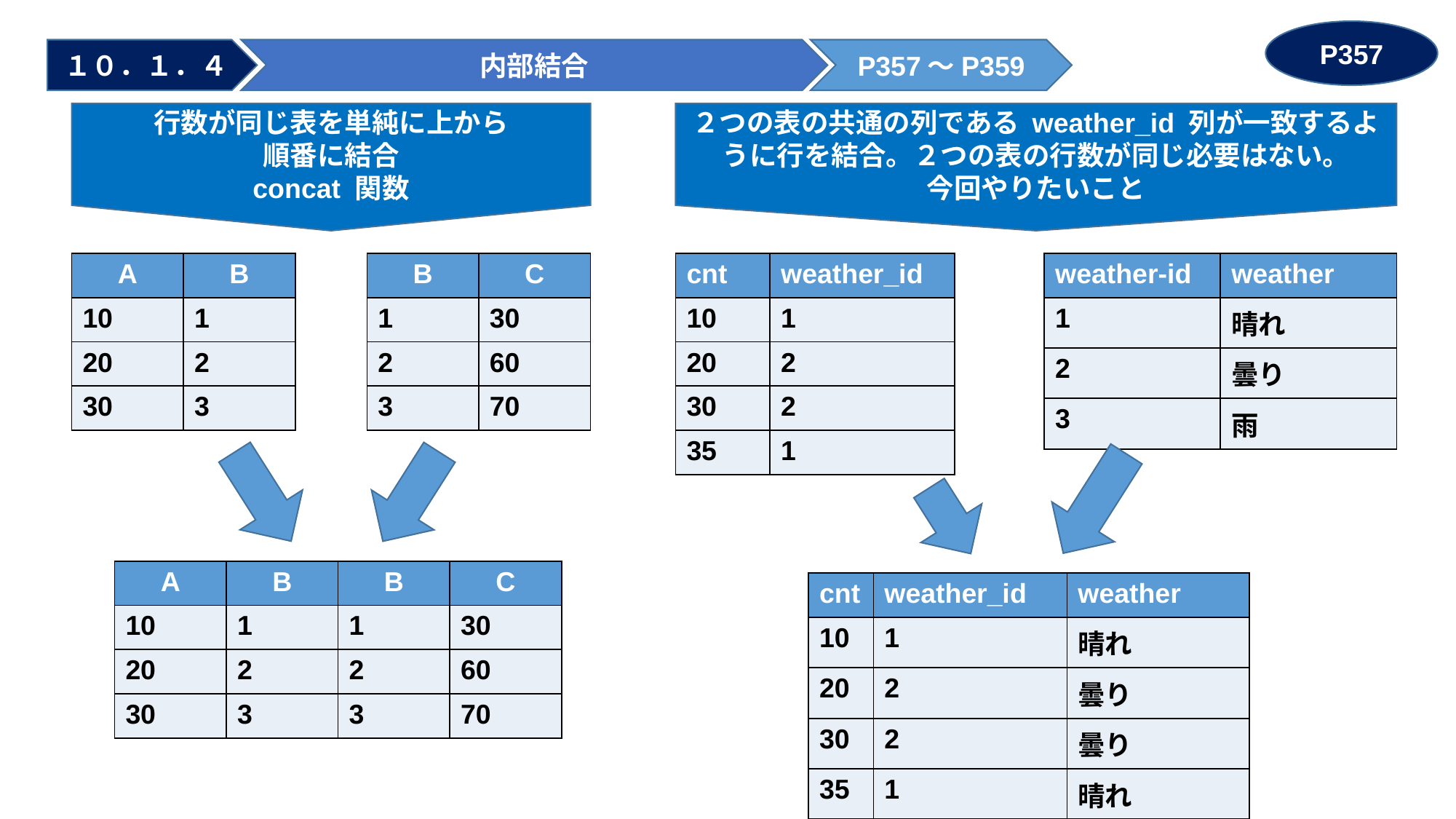

P357
１０．１．４
内部結合
P357～P359
行数が同じ表を単純に上から
順番に結合
concat 関数
２つの表の共通の列である weather_id 列が一致するように行を結合。２つの表の行数が同じ必要はない。
今回やりたいこと
| A | B |
| --- | --- |
| 10 | 1 |
| 20 | 2 |
| 30 | 3 |
| B | C |
| --- | --- |
| 1 | 30 |
| 2 | 60 |
| 3 | 70 |
| cnt | weather\_id |
| --- | --- |
| 10 | 1 |
| 20 | 2 |
| 30 | 2 |
| 35 | 1 |
| weather-id | weather |
| --- | --- |
| 1 | 晴れ |
| 2 | 曇り |
| 3 | 雨 |

| A | B |
| --- | --- |
| 10 | 1 |
| 20 | 2 |
| 30 | 3 |
| B | C |
| --- | --- |
| 1 | 30 |
| 2 | 60 |
| 3 | 70 |
| cnt | weather\_id | weather |
| --- | --- | --- |
| 10 | 1 | 晴れ |
| 20 | 2 | 曇り |
| 30 | 2 | 曇り |
| 35 | 1 | 晴れ |